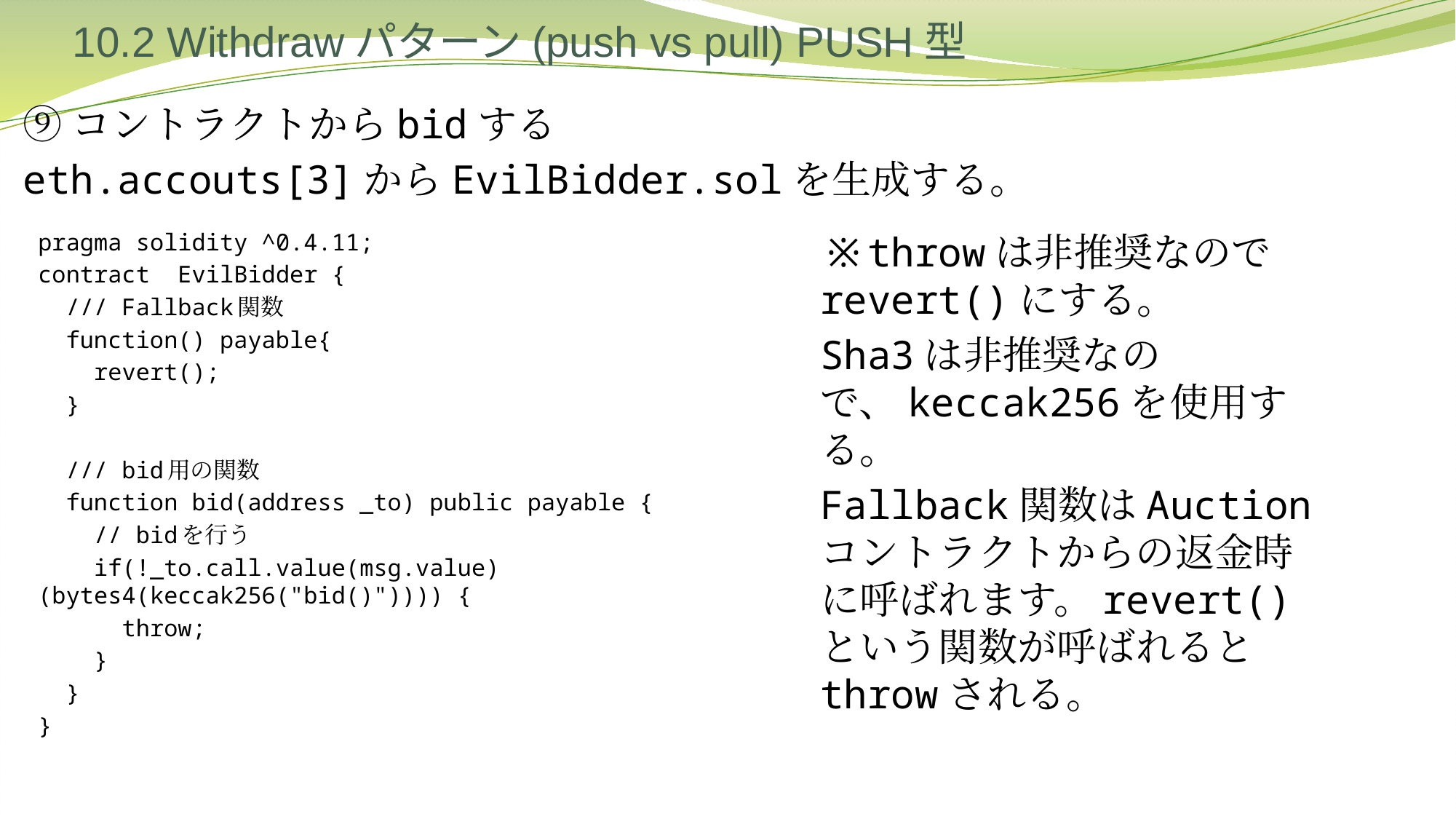

# 10.2 Withdrawパターン(push vs pull) PUSH型

⑨コントラクトからbidする
eth.accouts[3]からEvilBidder.solを生成する。

pragma solidity ^0.4.11;
contract  EvilBidder {
  /// Fallback関数
  function() payable{
    revert();
  }

  /// bid用の関数
  function bid(address _to) public payable {
    // bidを行う
    if(!_to.call.value(msg.value)(bytes4(keccak256("bid()")))) {
      throw;
    }
  }
}
※throwは非推奨なのでrevert()にする。
Sha3は非推奨なので、keccak256を使用する。
Fallback関数はAuctionコントラクトからの返金時に呼ばれます。revert()という関数が呼ばれるとthrowされる。